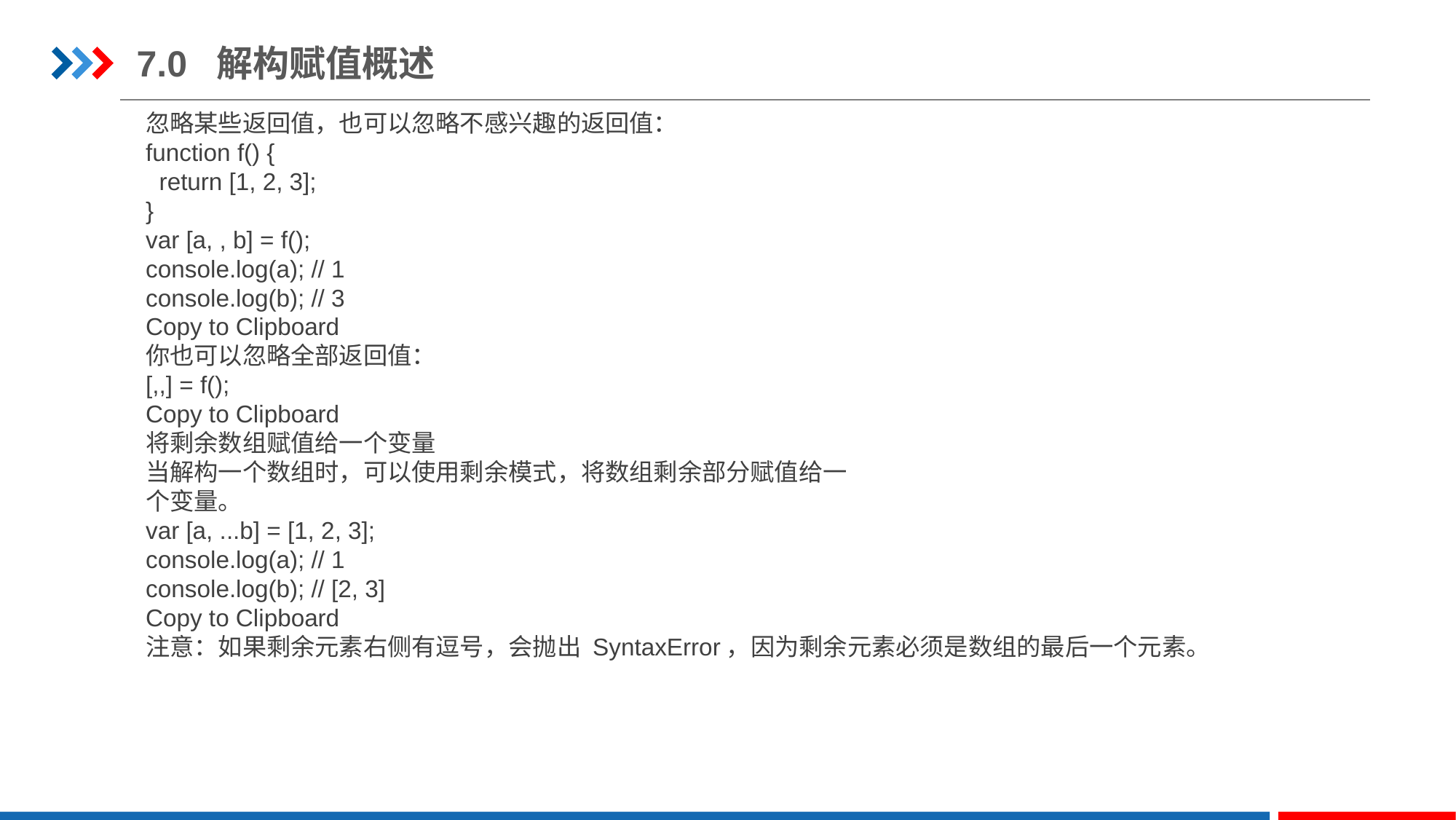

7.0  解构赋值概述
忽略某些返回值，也可以忽略不感兴趣的返回值：
function f() {
  return [1, 2, 3];
}
var [a, , b] = f();
console.log(a); // 1
console.log(b); // 3
Copy to Clipboard
你也可以忽略全部返回值：
[,,] = f();
Copy to Clipboard
将剩余数组赋值给一个变量
当解构一个数组时，可以使用剩余模式，将数组剩余部分赋值给一
个变量。
var [a, ...b] = [1, 2, 3];
console.log(a); // 1
console.log(b); // [2, 3]
Copy to Clipboard
注意：如果剩余元素右侧有逗号，会抛出 SyntaxError，因为剩余元素必须是数组的最后一个元素。